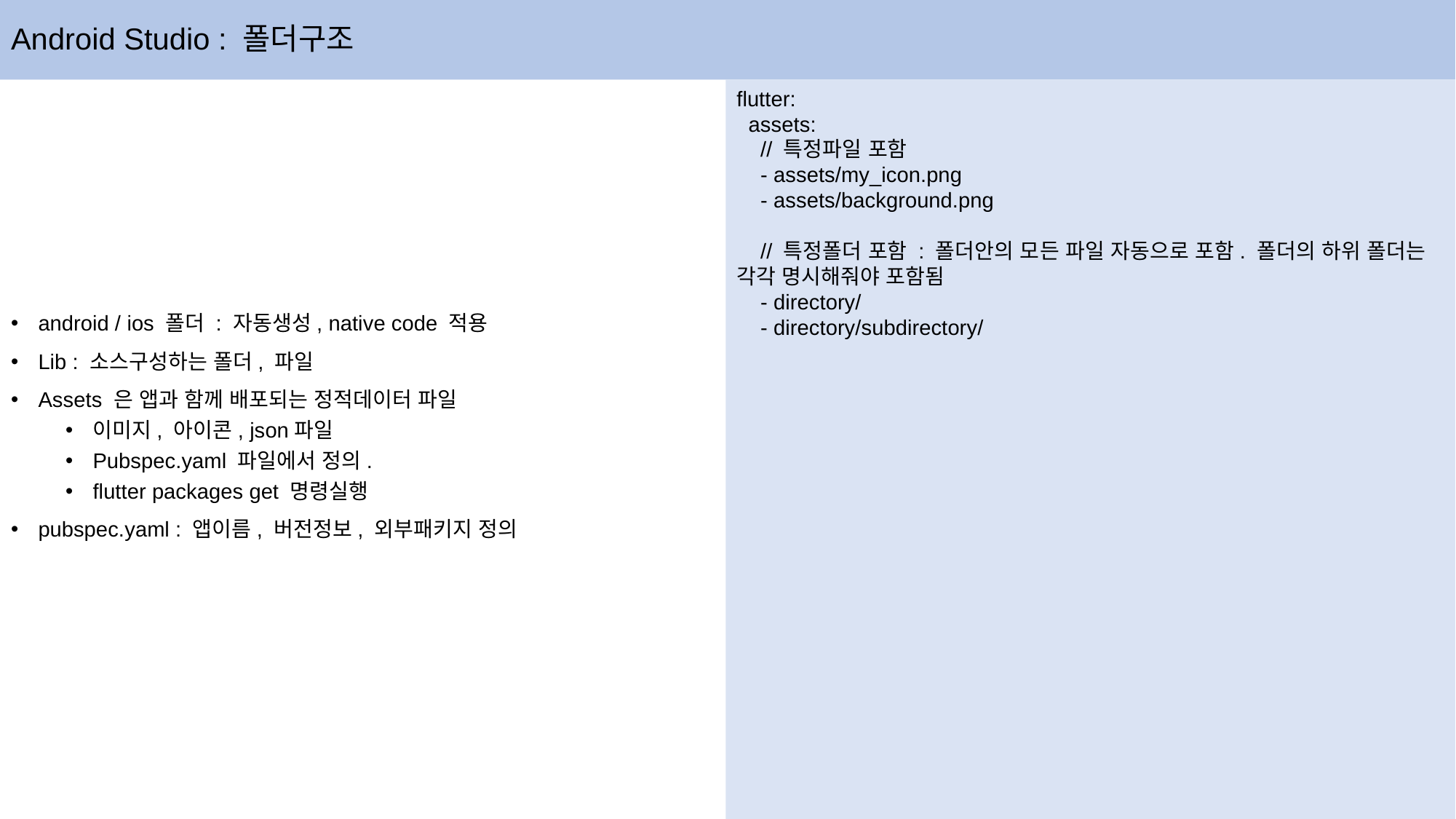

# Android Studio : 폴더구조
android / ios 폴더 : 자동생성, native code 적용
Lib : 소스구성하는 폴더, 파일
Assets 은 앱과 함께 배포되는 정적데이터 파일
이미지, 아이콘, json파일
Pubspec.yaml 파일에서 정의.
flutter packages get 명령실행
pubspec.yaml : 앱이름, 버전정보, 외부패키지 정의

flutter:
  assets:
    // 특정파일 포함
    - assets/my_icon.png
    - assets/background.png

    // 특정폴더 포함 : 폴더안의 모든 파일 자동으로 포함. 폴더의 하위 폴더는 각각 명시해줘야 포함됨
    - directory/
    - directory/subdirectory/